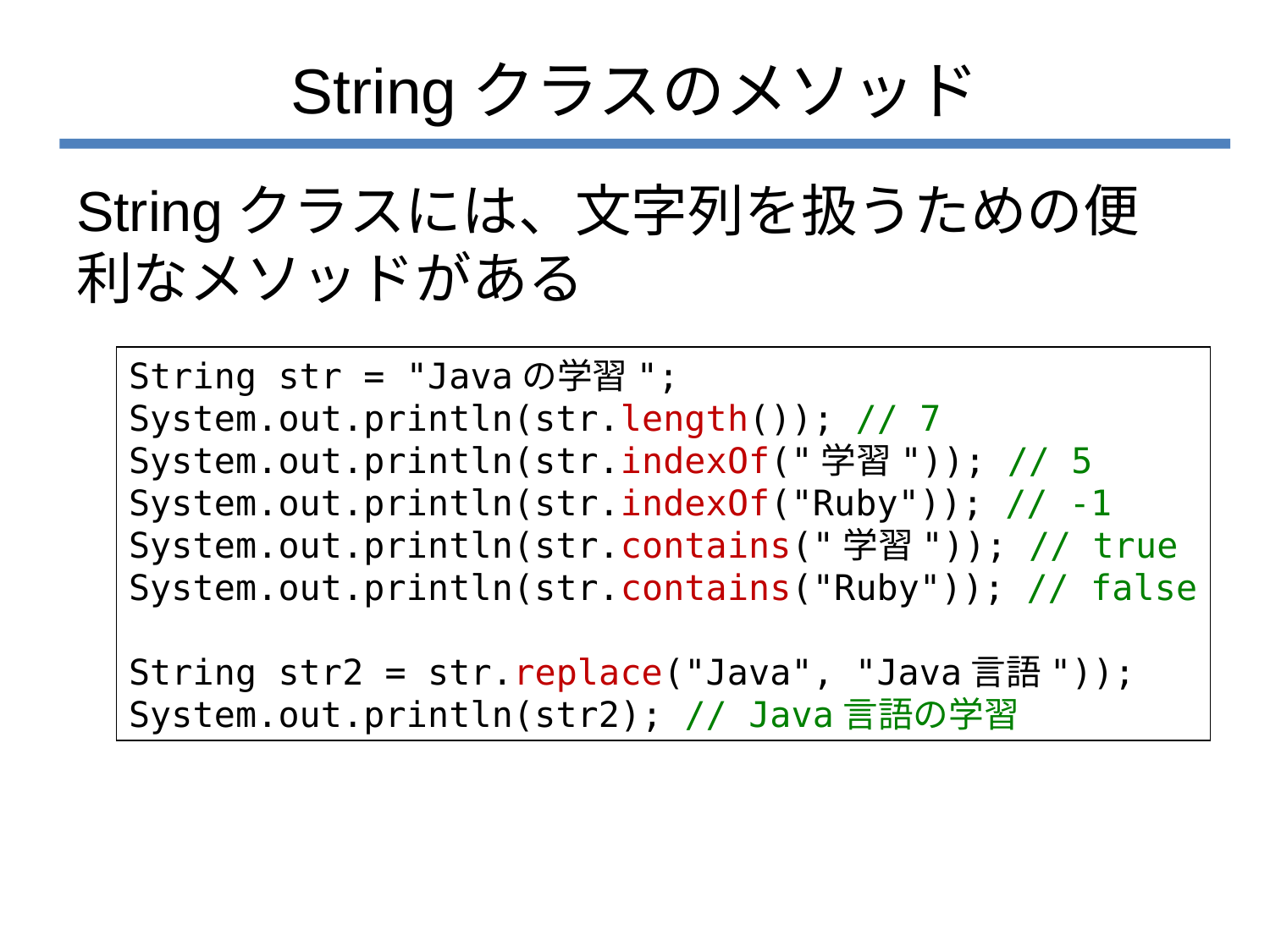

# Stringクラスのメソッド
Stringクラスには、文字列を扱うための便利なメソッドがある
String str = "Javaの学習";
System.out.println(str.length()); // 7
System.out.println(str.indexOf("学習")); // 5
System.out.println(str.indexOf("Ruby")); // -1
System.out.println(str.contains("学習")); // true
System.out.println(str.contains("Ruby")); // false

String str2 = str.replace("Java", "Java言語"));
System.out.println(str2); // Java言語の学習